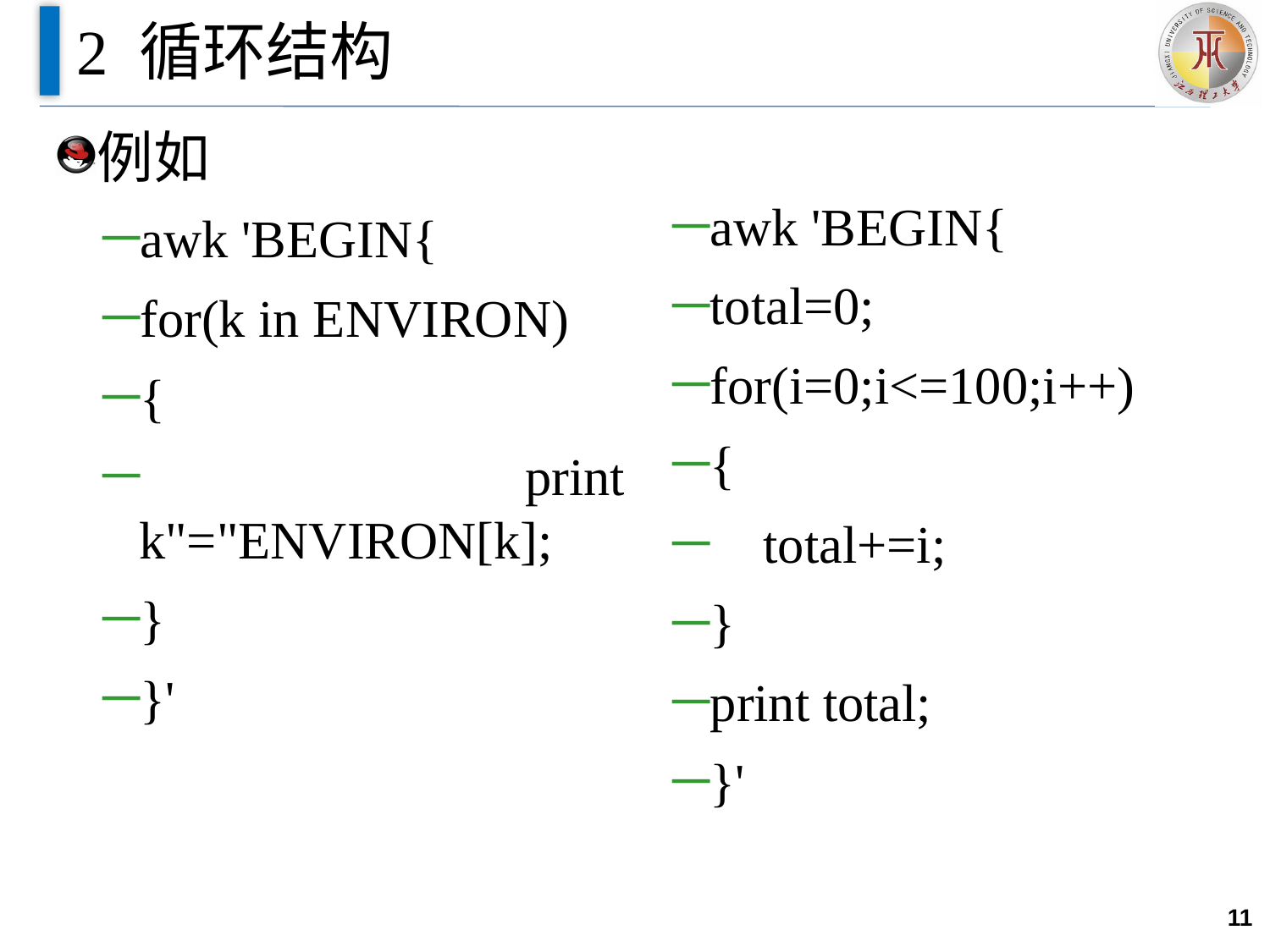

# 2 循环结构
例如
awk 'BEGIN{
for(k in ENVIRON)
{
    print k"="ENVIRON[k];
}
}'

awk 'BEGIN{
total=0;
for(i=0;i<=100;i++)
{
    total+=i;
}
print total;
}'
11